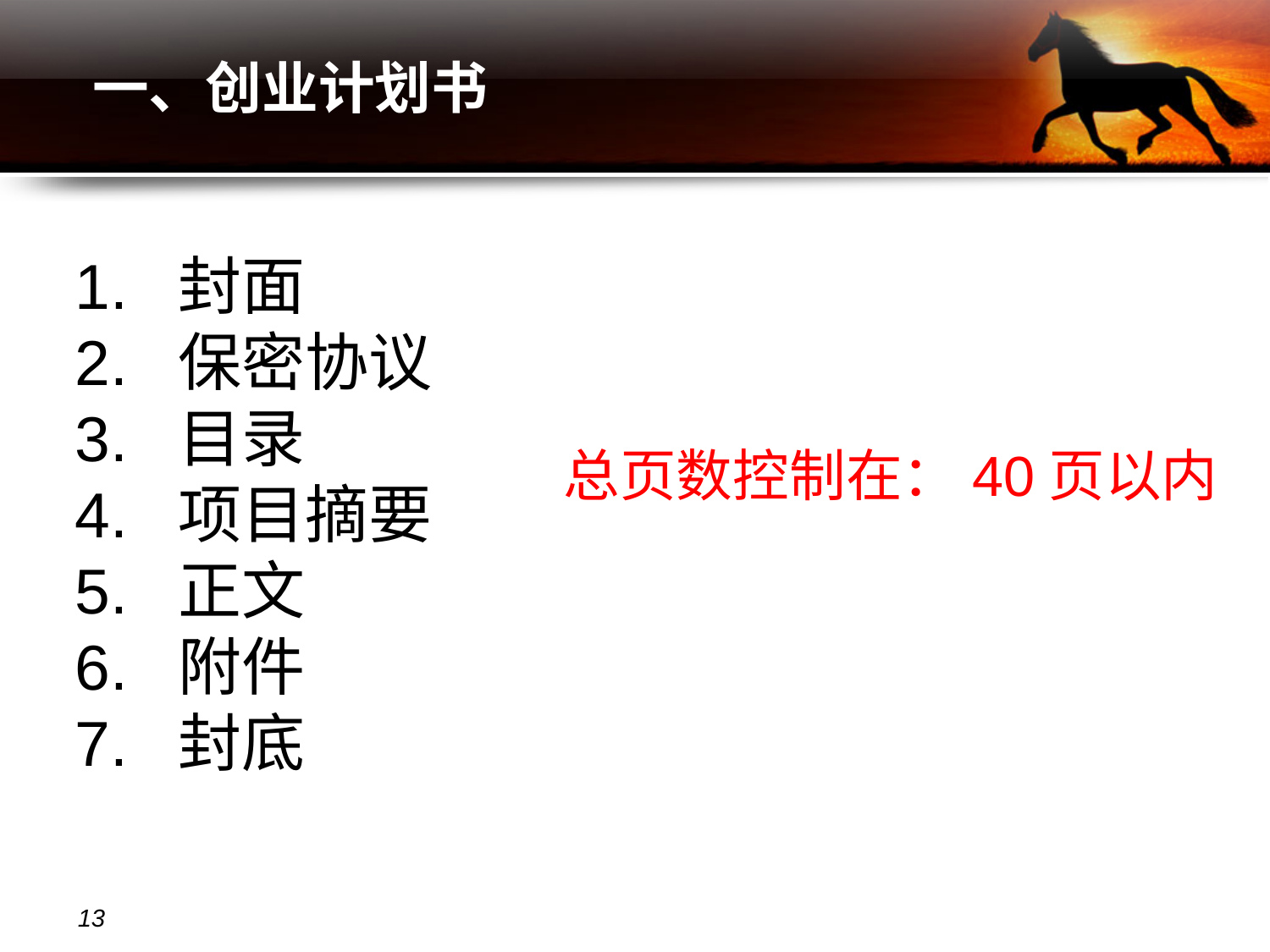

一、创业计划书
封面
保密协议
目录
项目摘要
正文
附件
封底
总页数控制在：40页以内
13